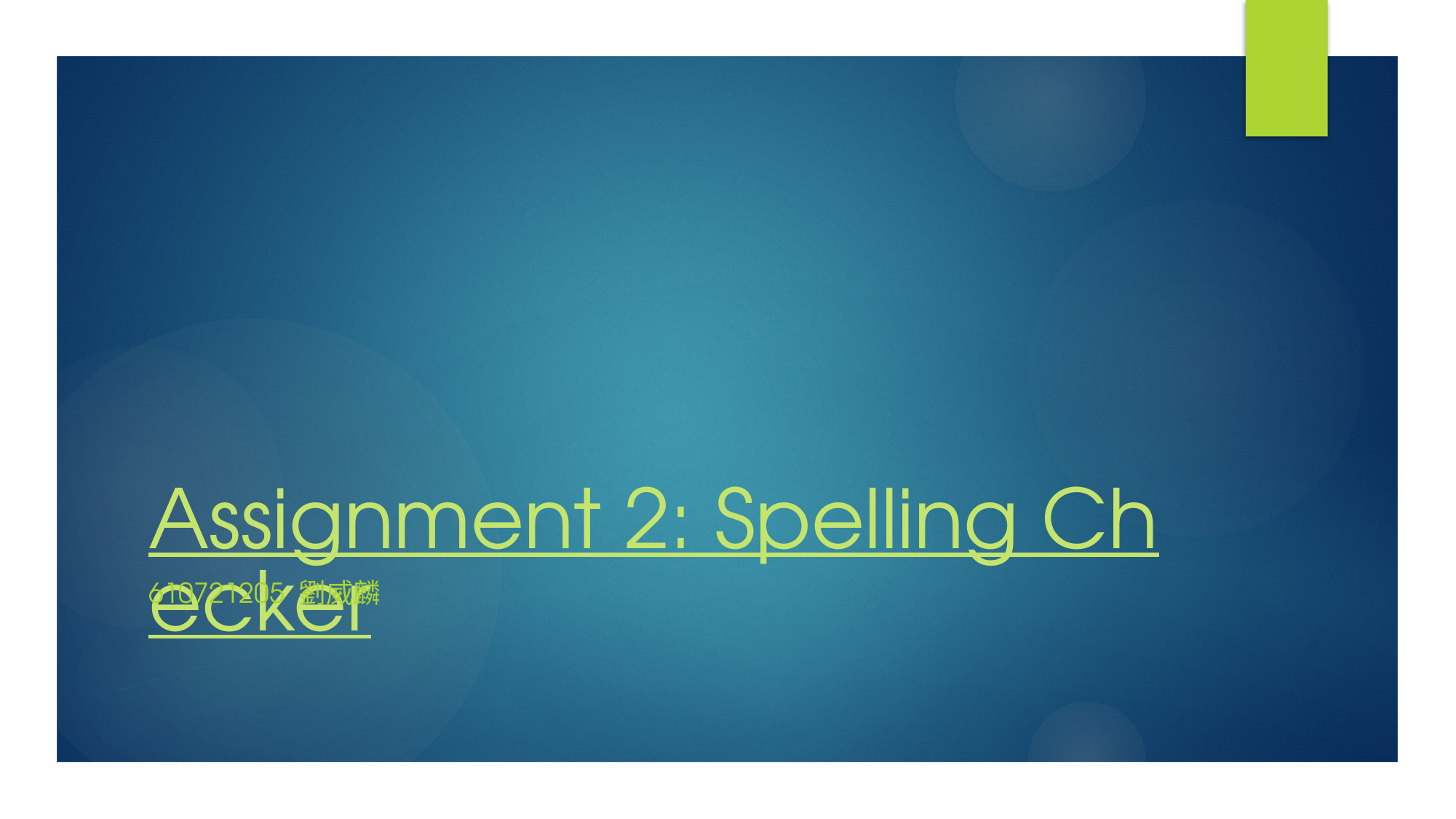

# Assignment 2: Spelling Checker
610721205 劉威麟